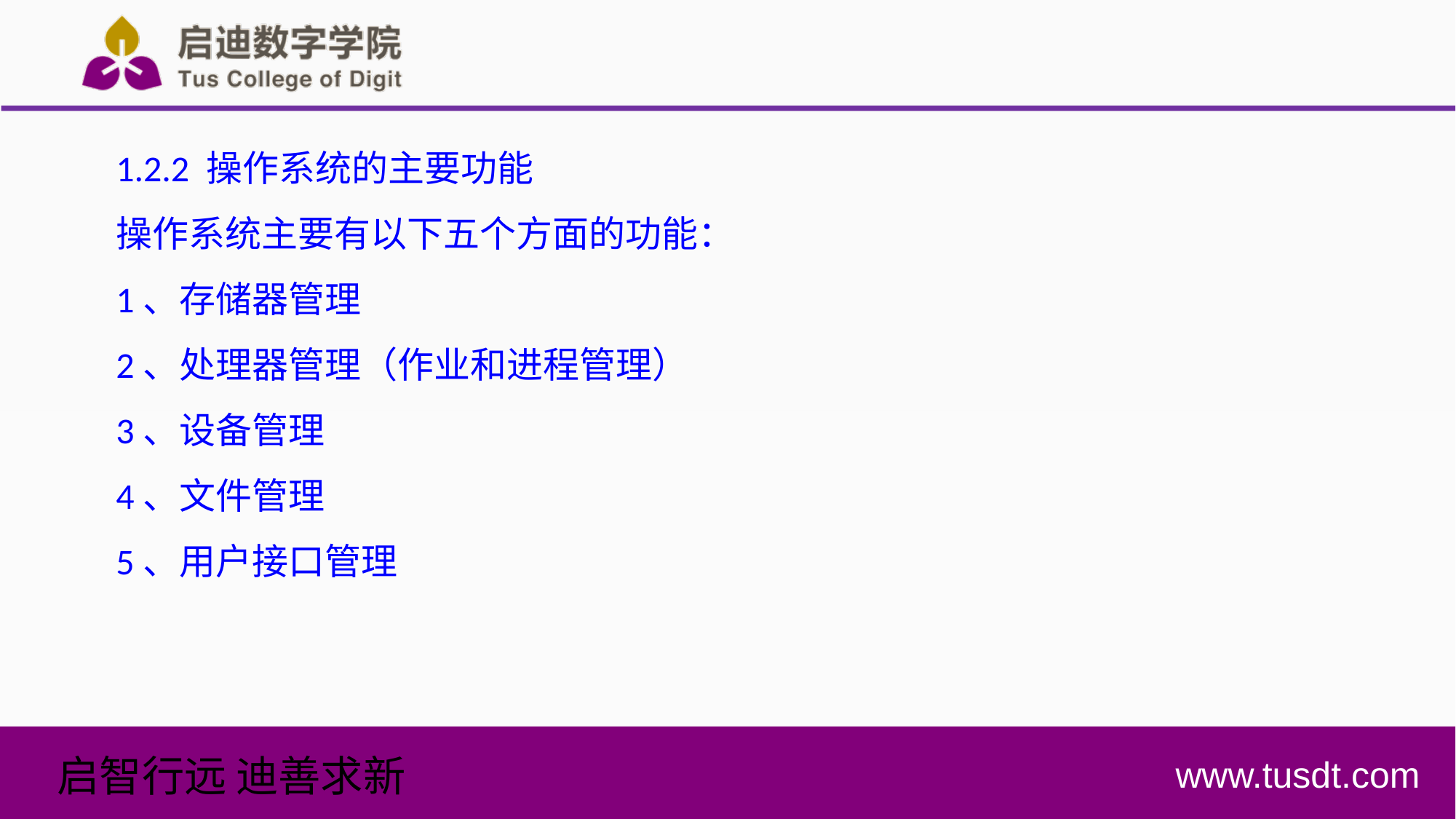

1.2.2 操作系统的主要功能
操作系统主要有以下五个方面的功能：
1、存储器管理
2、处理器管理（作业和进程管理）
3、设备管理
4、文件管理
5、用户接口管理